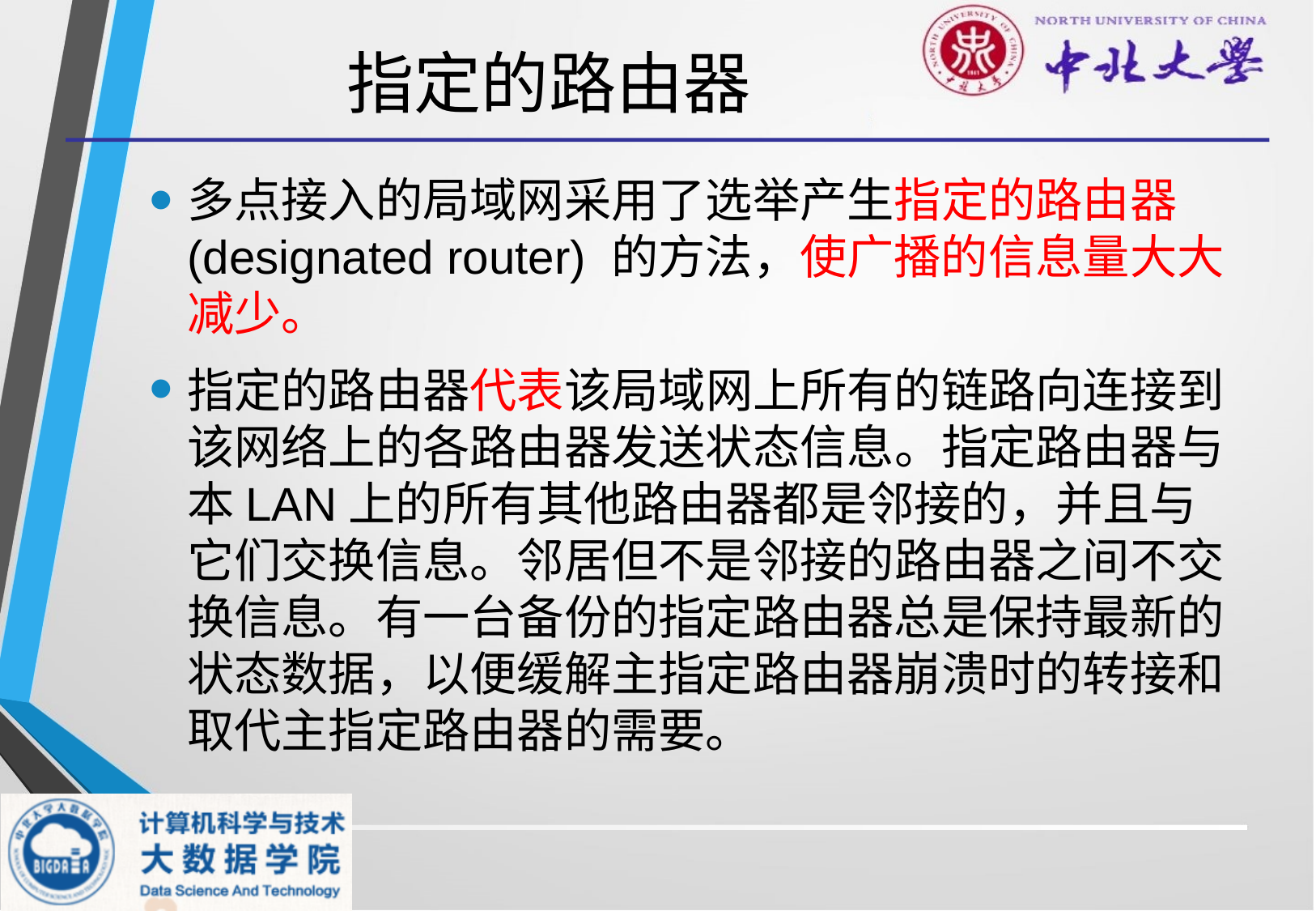

# 指定的路由器
多点接入的局域网采用了选举产生指定的路由器 (designated router) 的方法，使广播的信息量大大减少。
指定的路由器代表该局域网上所有的链路向连接到该网络上的各路由器发送状态信息。指定路由器与本LAN上的所有其他路由器都是邻接的，并且与它们交换信息。邻居但不是邻接的路由器之间不交换信息。有一台备份的指定路由器总是保持最新的状态数据，以便缓解主指定路由器崩溃时的转接和取代主指定路由器的需要。
19